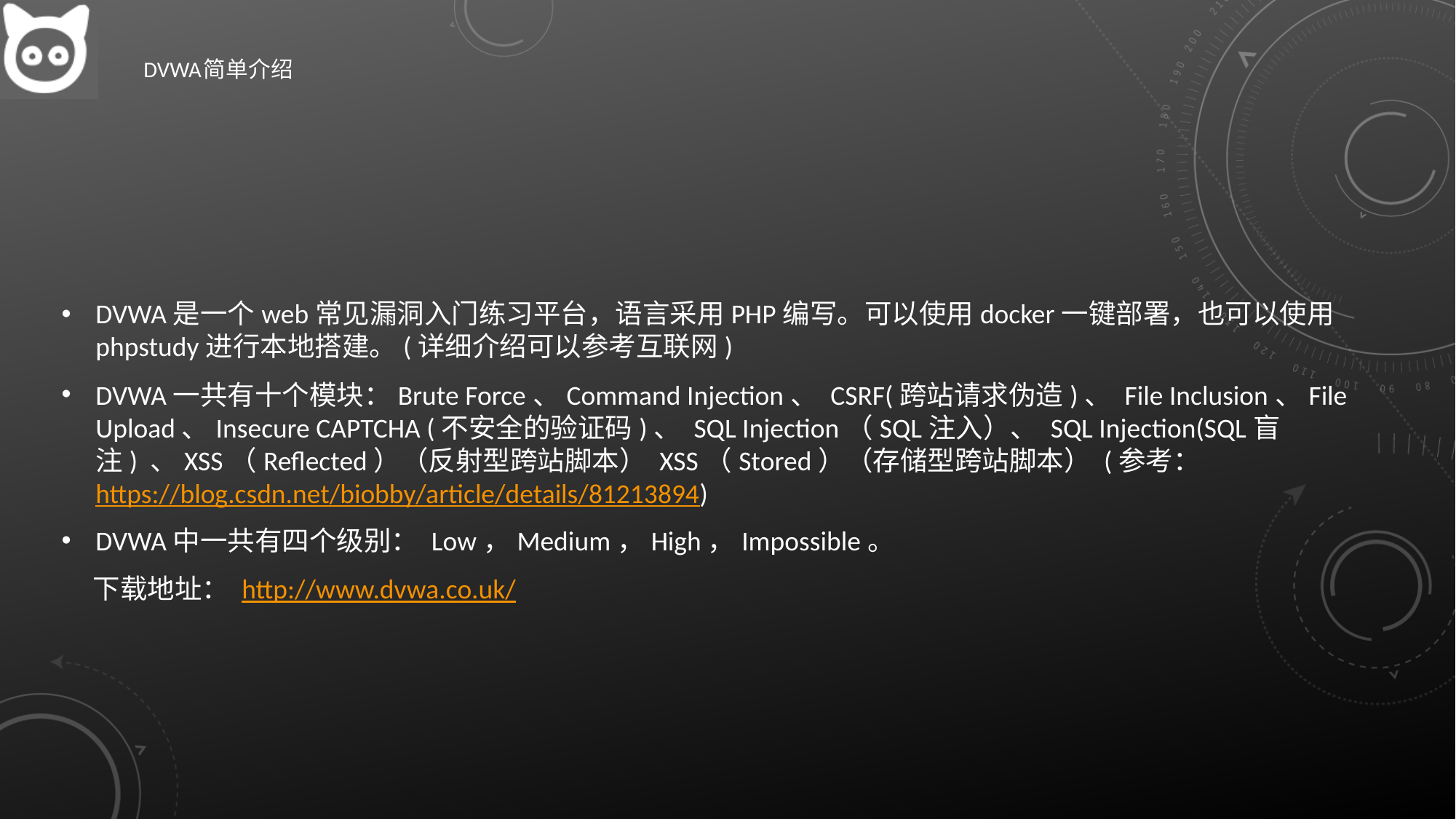

# DVWA简单介绍
DVWA是一个web常见漏洞入门练习平台，语言采用PHP编写。可以使用docker一键部署，也可以使用phpstudy进行本地搭建。(详细介绍可以参考互联网)
DVWA一共有十个模块：Brute Force、Command Injection、 CSRF(跨站请求伪造)、 File Inclusion、File Upload、Insecure CAPTCHA (不安全的验证码)、 SQL Injection（SQL注入）、 SQL Injection(SQL盲注) 、XSS（Reflected）（反射型跨站脚本） XSS（Stored）（存储型跨站脚本） (参考：https://blog.csdn.net/biobby/article/details/81213894)
DVWA中一共有四个级别： Low，Medium，High，Impossible。
    下载地址： http://www.dvwa.co.uk/